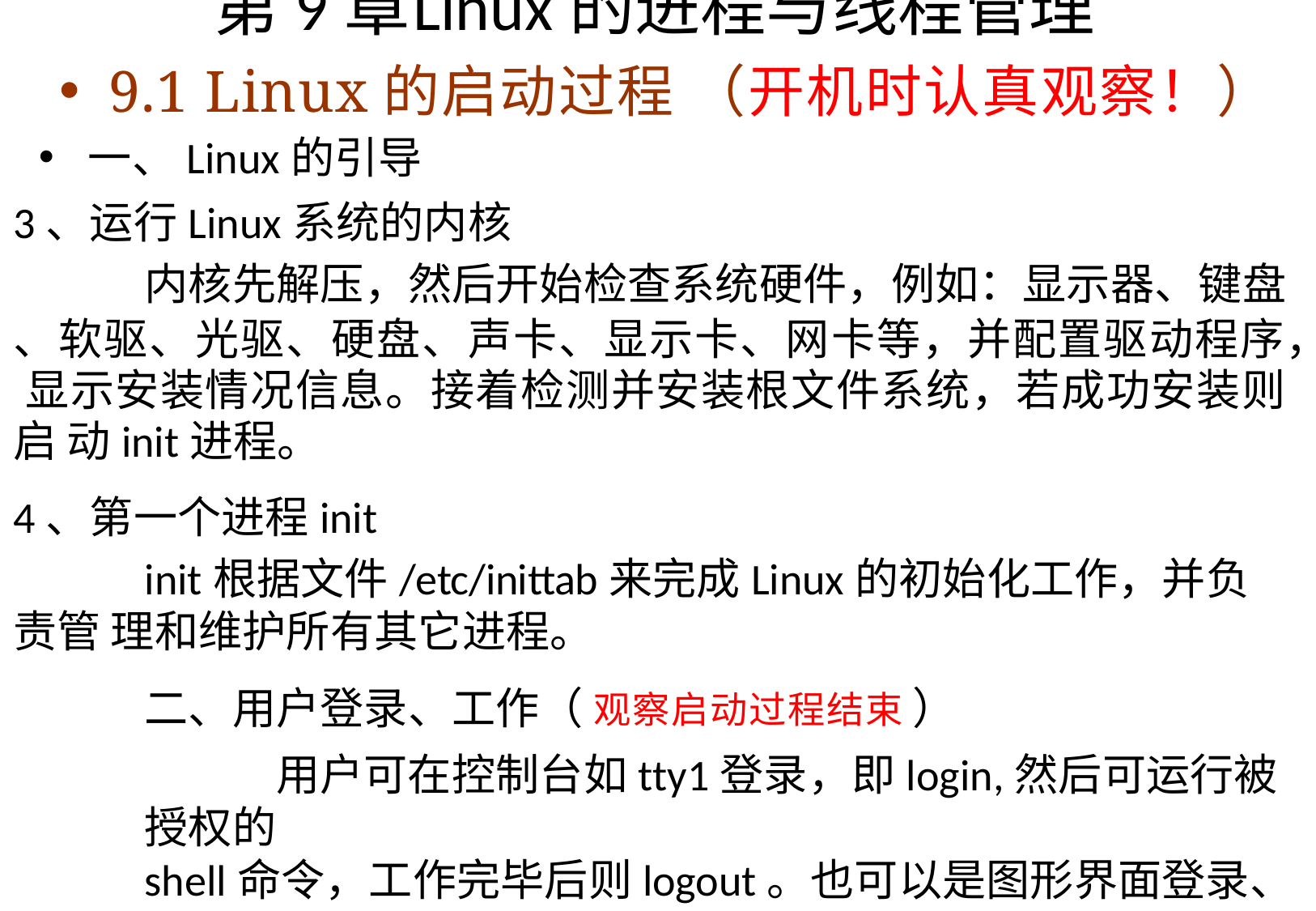

# 第9章	Linux的进程与线程管理
9.1 Linux的启动过程 （开机时认真观察！）
一、Linux的引导
3、运行Linux系统的内核
内核先解压，然后开始检查系统硬件，例如：显示器、键盘
、软驱、光驱、硬盘、声卡、显示卡、网卡等，并配置驱动程序， 显示安装情况信息。接着检测并安装根文件系统，若成功安装则启 动init进程。
4、第一个进程init
init根据文件/etc/inittab来完成Linux的初始化工作，并负责管 理和维护所有其它进程。
二、用户登录、工作（ 观察启动过程结束 ）
用户可在控制台如tty1登录，即login,然后可运行被授权的
shell命令，工作完毕后则logout。也可以是图形界面登录、操作。